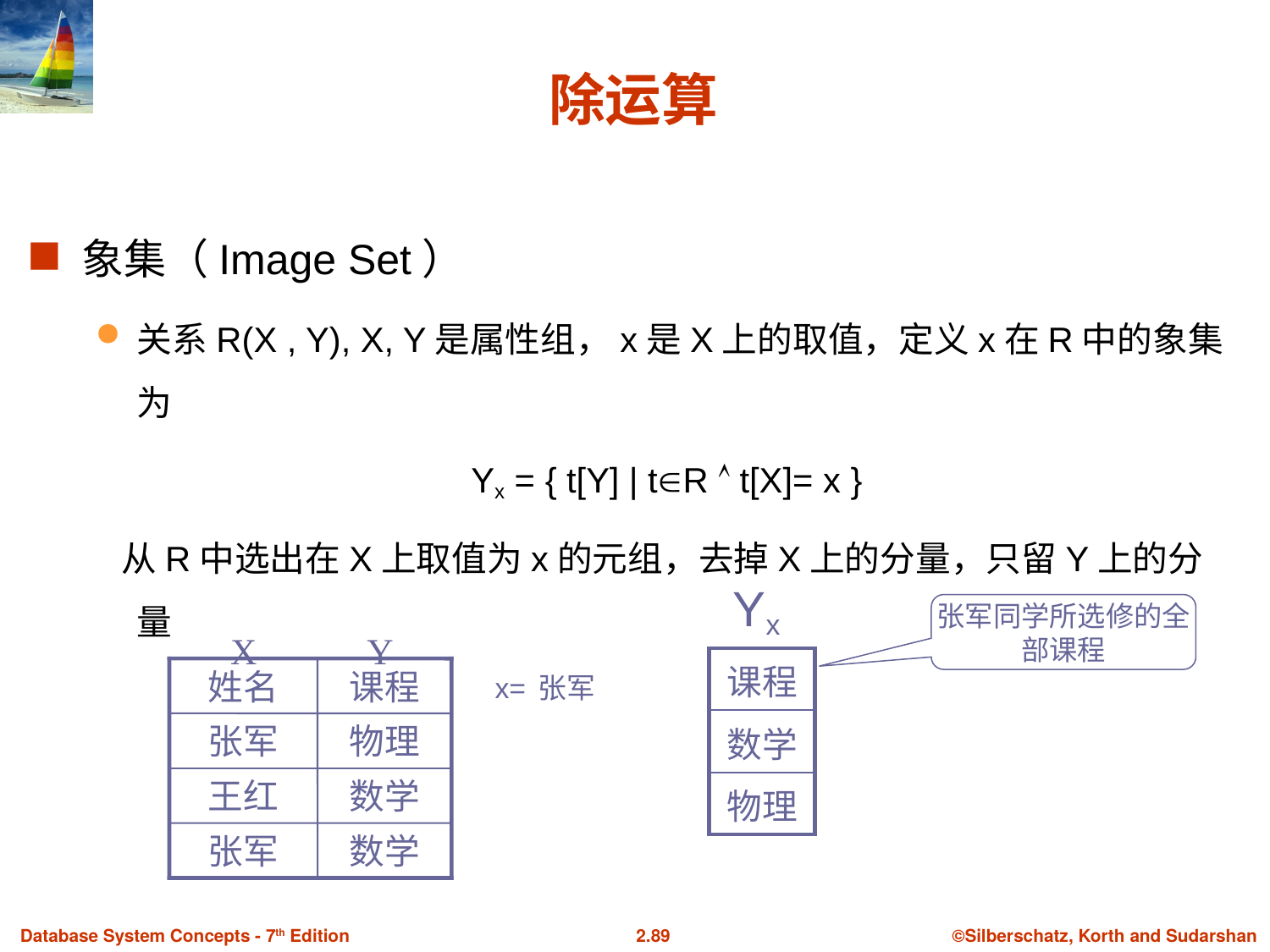

# 除运算
象集（Image Set）
关系R(X , Y), X, Y是属性组，x是X上的取值，定义x在R中的象集为
Yx = { t[Y] | t∈R ∧ t[X]= x }
  从R中选出在X上取值为x的元组，去掉X上的分量，只留Y上的分量
张军同学所选修的全部课程
Yx
X            Y
x=张军
| 课程 |
| --- |
| 数学 |
| 物理 |
姓名

课程

张军

物理
王红
数学
张军

数学